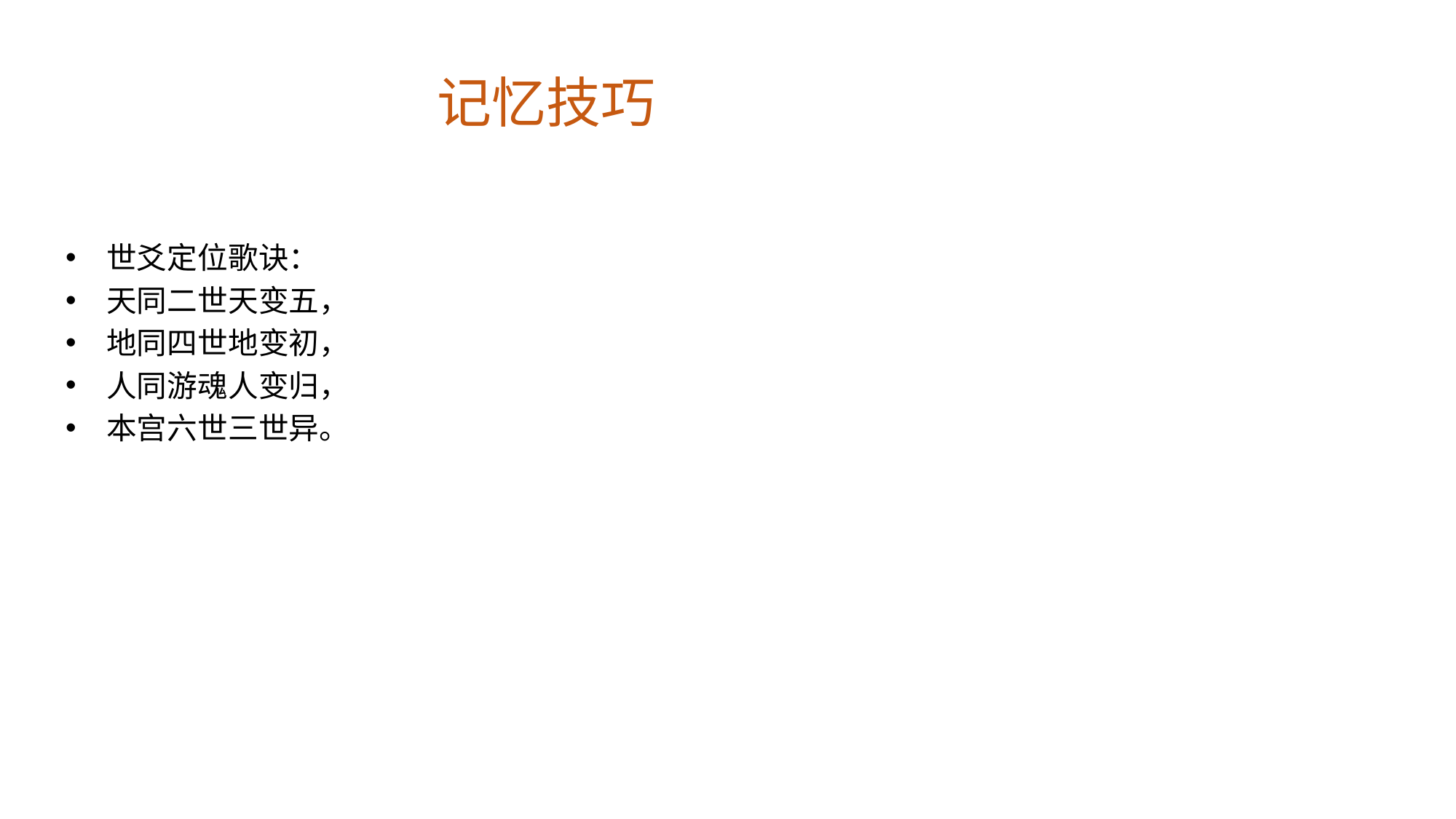

# 记忆技巧

世爻定位歌诀：
天同二世天变五，
地同四世地变初，
人同游魂人变归，
本宫六世三世异。